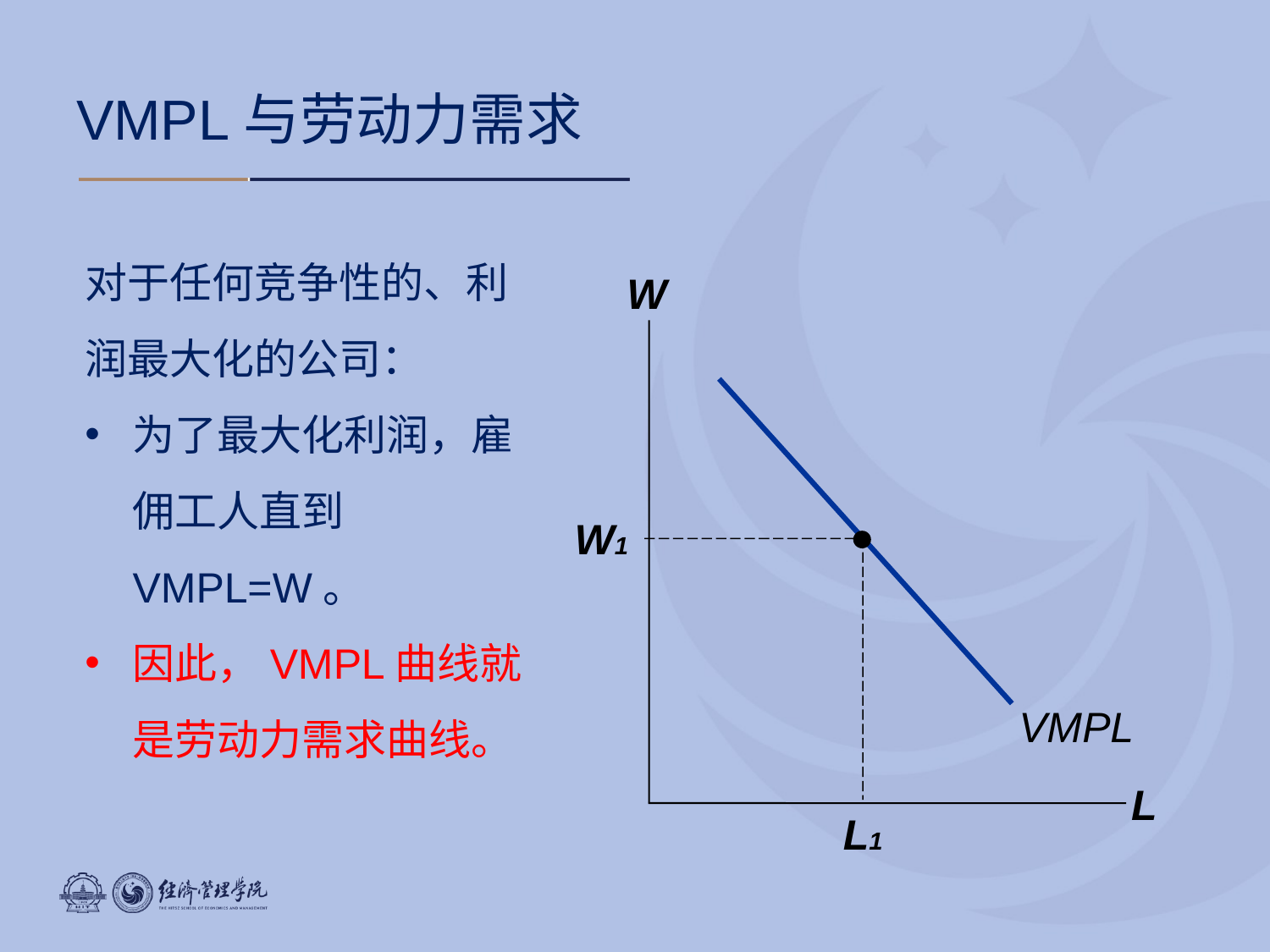

# VMPL与劳动力需求
对于任何竞争性的、利润最大化的公司：
为了最大化利润，雇佣工人直到VMPL=W。
因此，VMPL曲线就是劳动力需求曲线。
W

L

VMPL
W1

L1